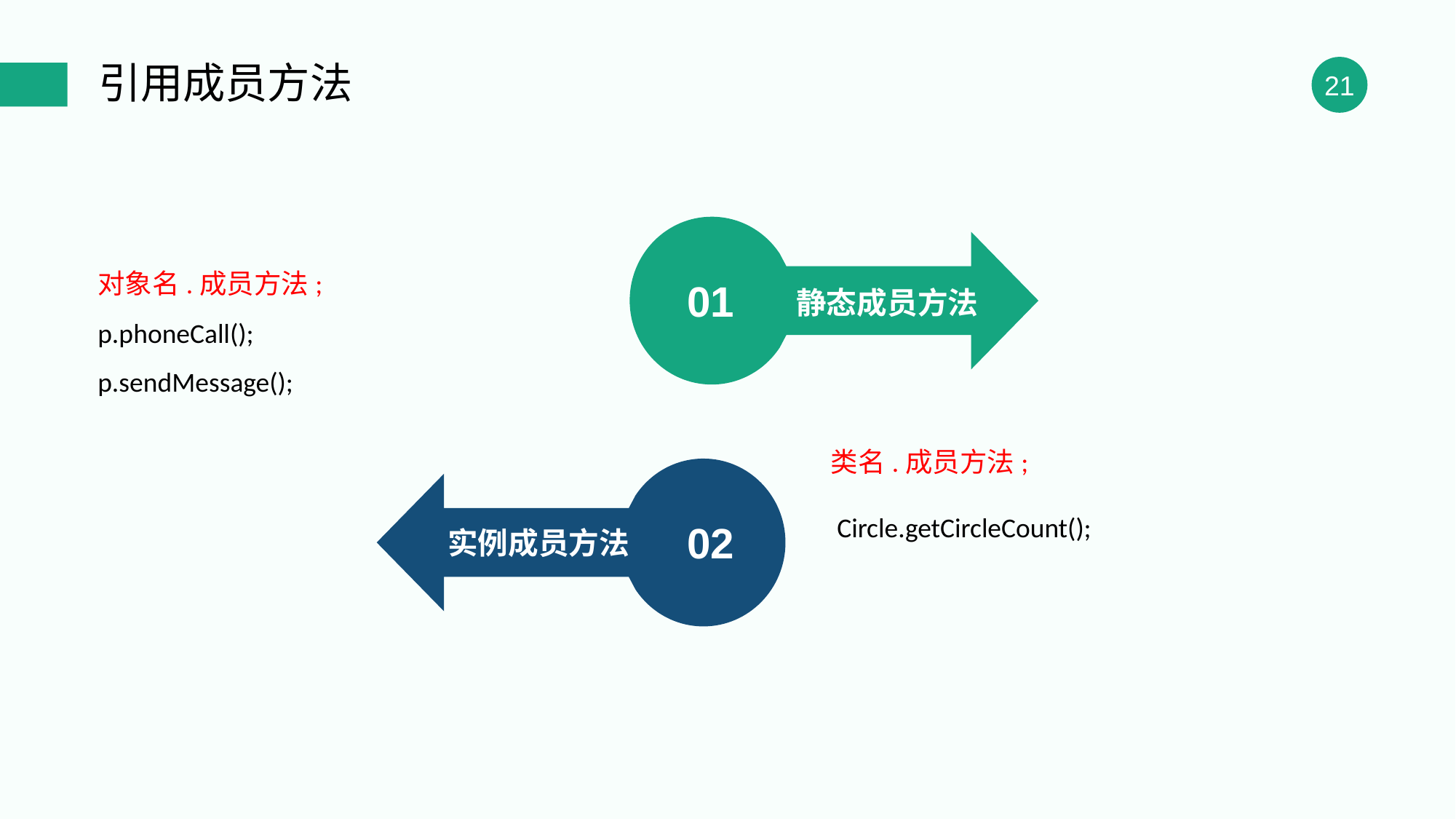

引用成员方法

静态成员方法
01
对象名.成员方法;
p.phoneCall();
p.sendMessage();
类名.成员方法;

 Circle.getCircleCount();

实例成员方法
02